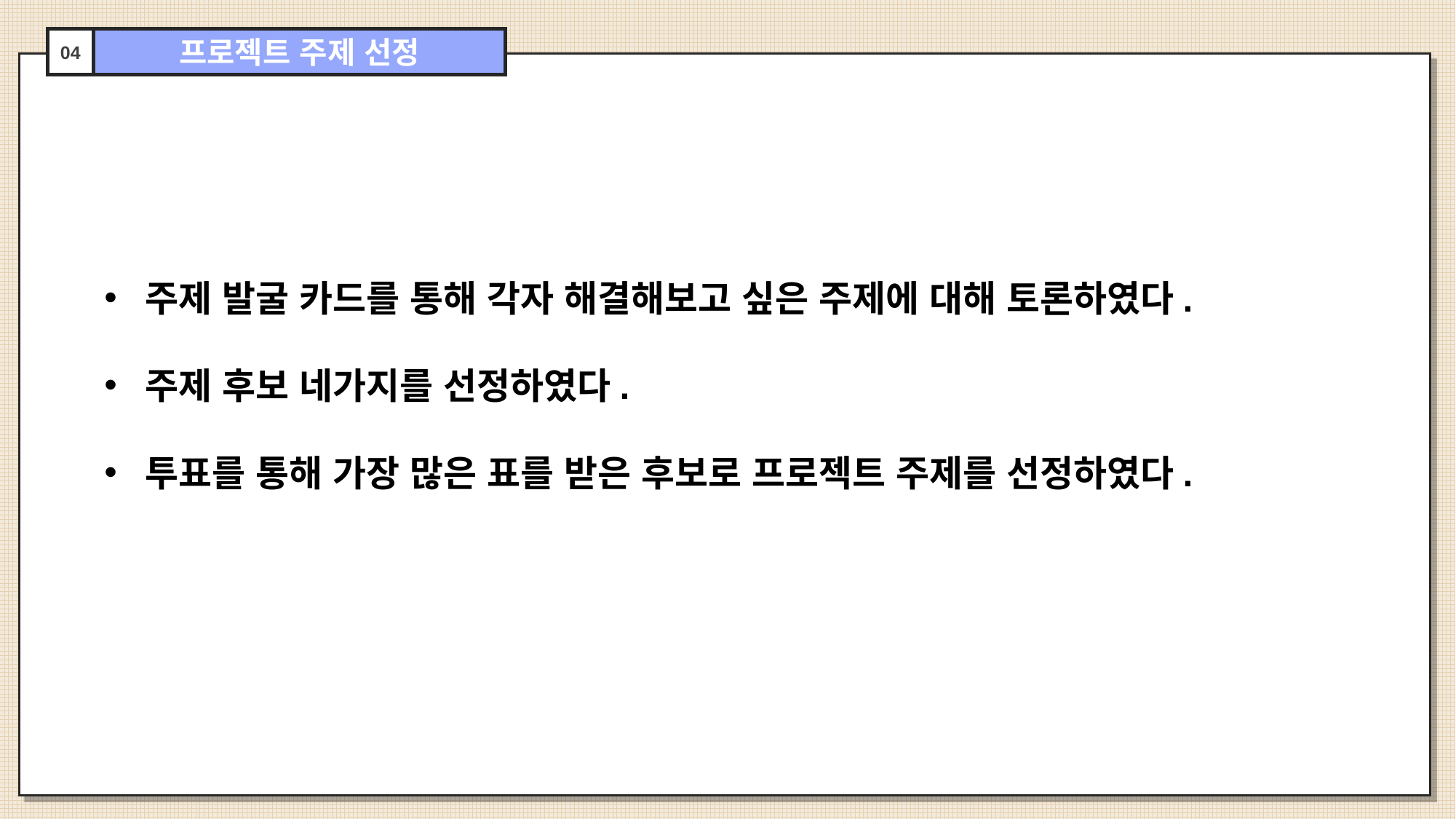

04
프로젝트 주제 선정

주제 발굴 카드를 통해 각자 해결해보고 싶은 주제에 대해 토론하였다.

주제 후보 네가지를 선정하였다.

투표를 통해 가장 많은 표를 받은 후보로 프로젝트 주제를 선정하였다.